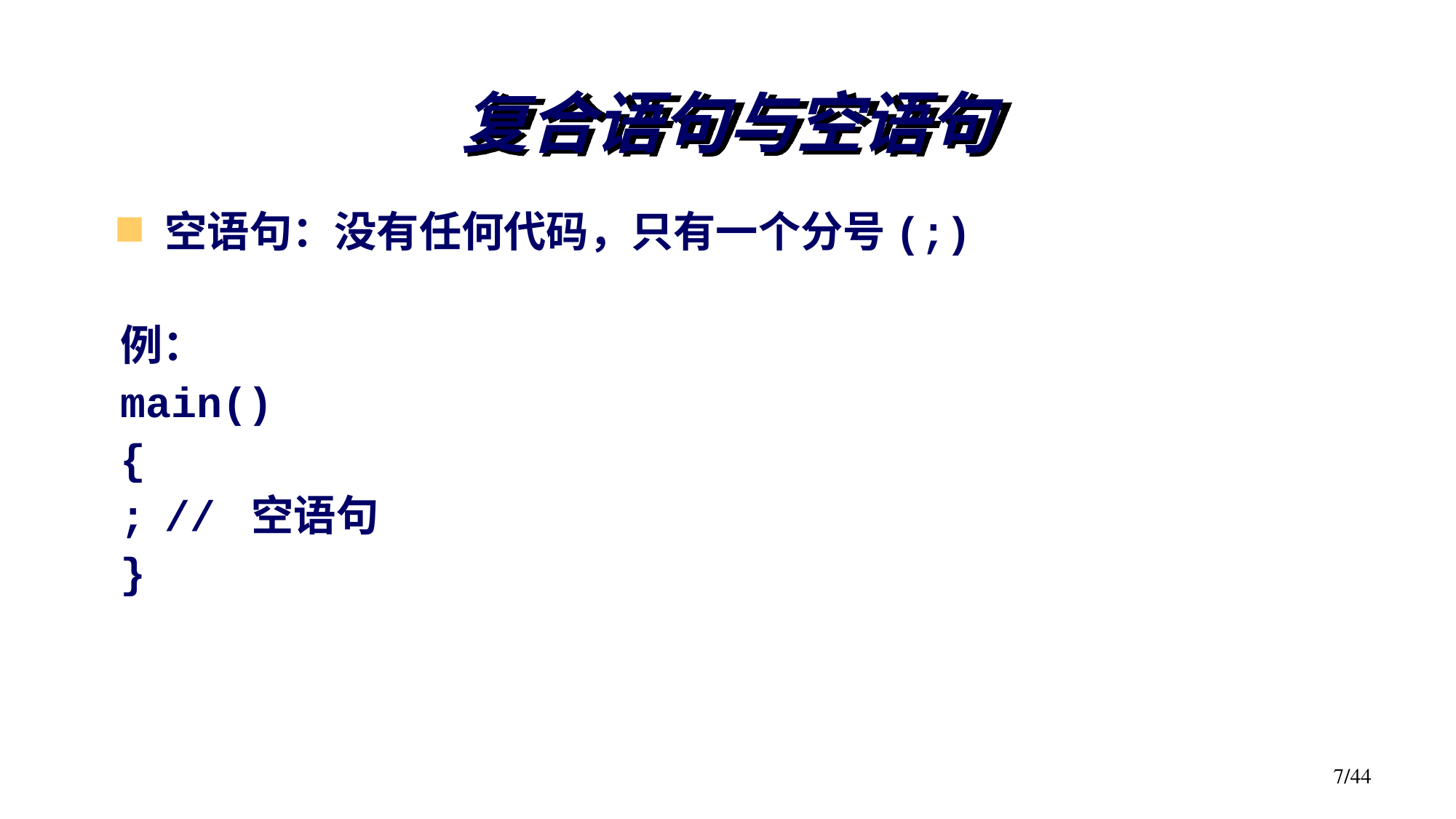

# 复合语句与空语句
空语句：没有任何代码，只有一个分号(;)

例：
main()
{
;	// 空语句
}